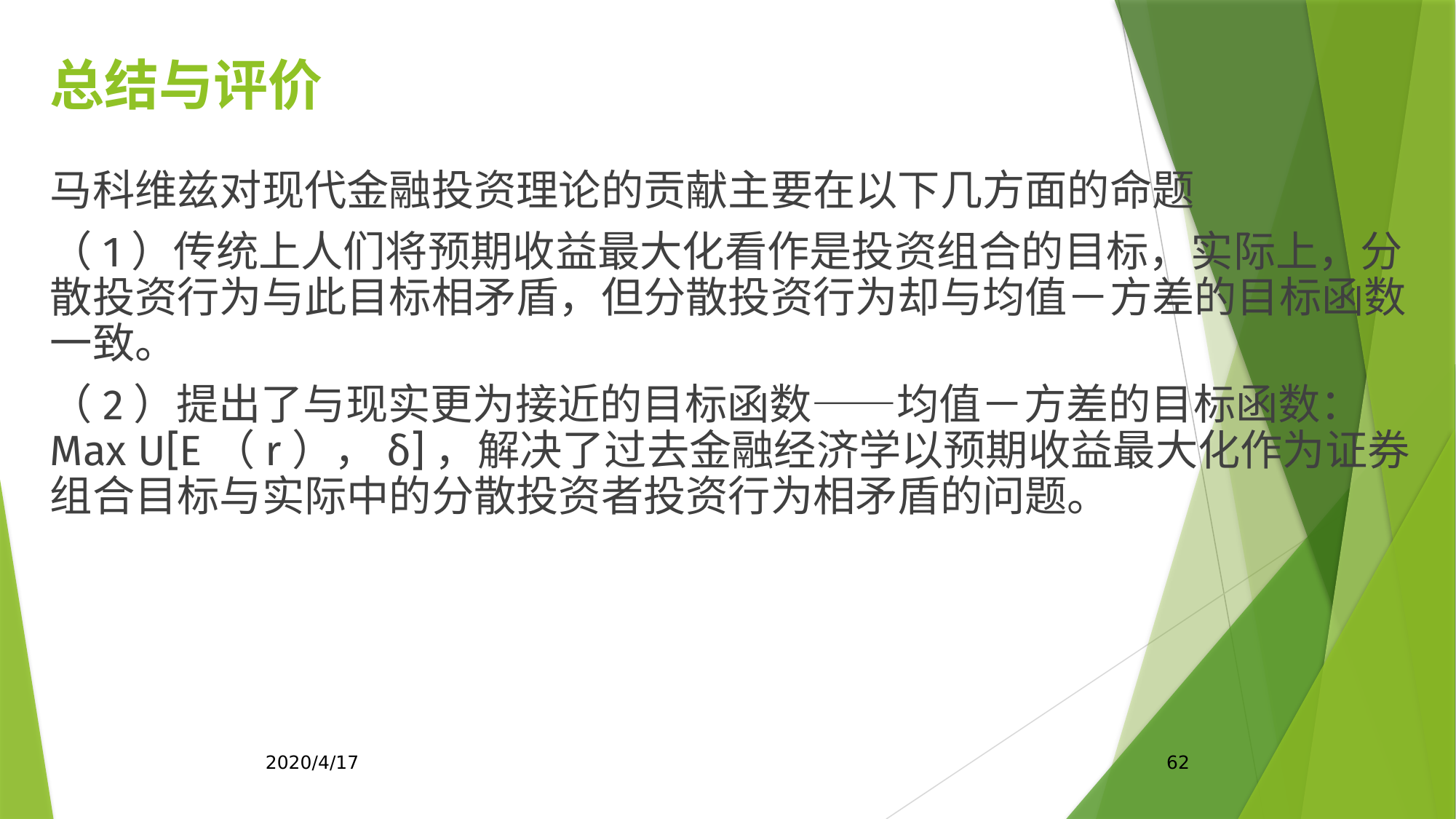

总结与评价
马科维兹对现代金融投资理论的贡献主要在以下几方面的命题
（1）传统上人们将预期收益最大化看作是投资组合的目标，实际上，分散投资行为与此目标相矛盾，但分散投资行为却与均值－方差的目标函数一致。
（2）提出了与现实更为接近的目标函数——均值－方差的目标函数：Max U[E（r），δ]，解决了过去金融经济学以预期收益最大化作为证券组合目标与实际中的分散投资者投资行为相矛盾的问题。
2020/4/17
62